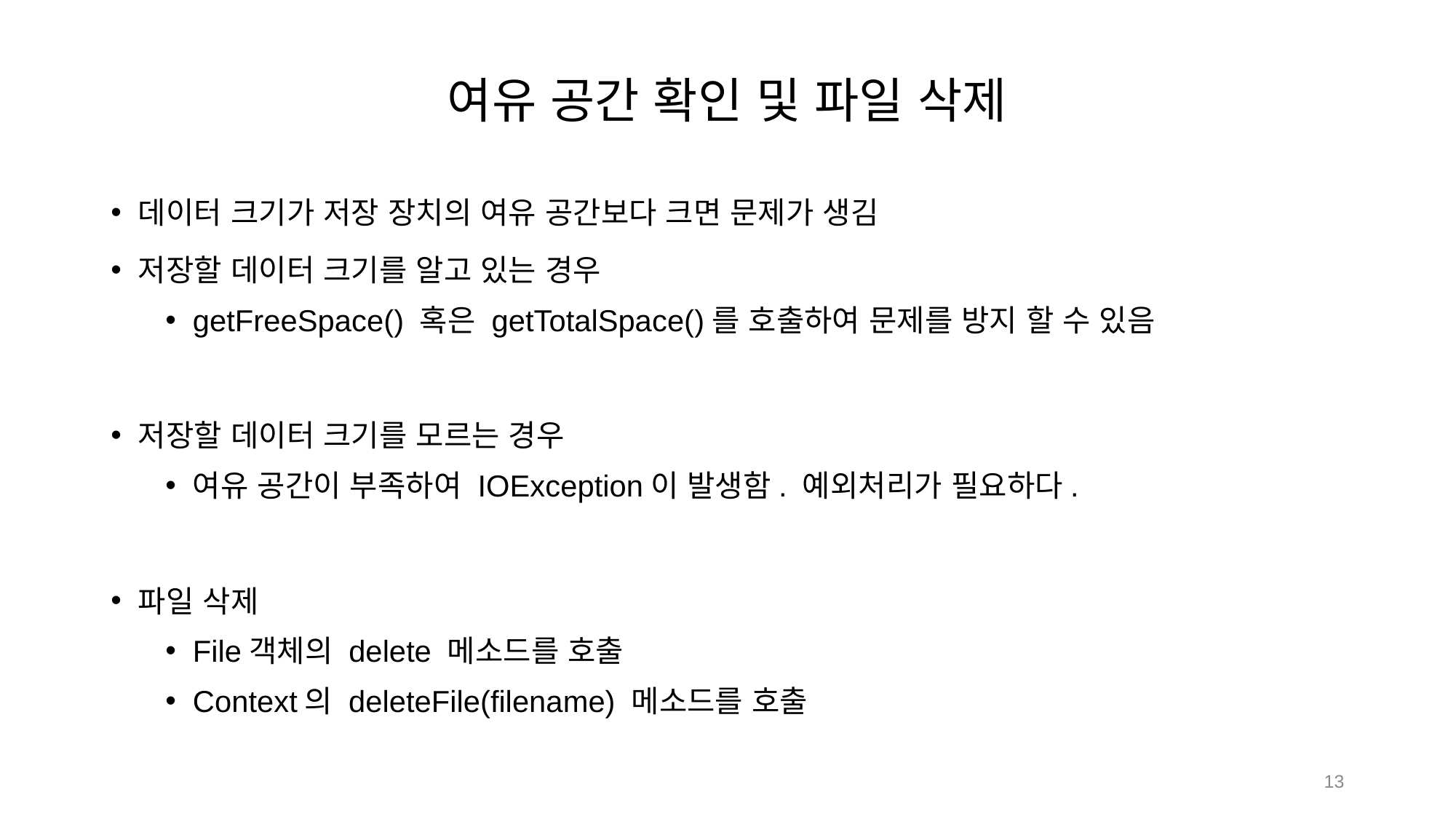

# 여유 공간 확인 및 파일 삭제
데이터 크기가 저장 장치의 여유 공간보다 크면 문제가 생김
저장할 데이터 크기를 알고 있는 경우
getFreeSpace() 혹은 getTotalSpace()를 호출하여 문제를 방지 할 수 있음

저장할 데이터 크기를 모르는 경우
여유 공간이 부족하여 IOException이 발생함. 예외처리가 필요하다.

파일 삭제
File객체의 delete 메소드를 호출
Context의 deleteFile(filename) 메소드를 호출
13